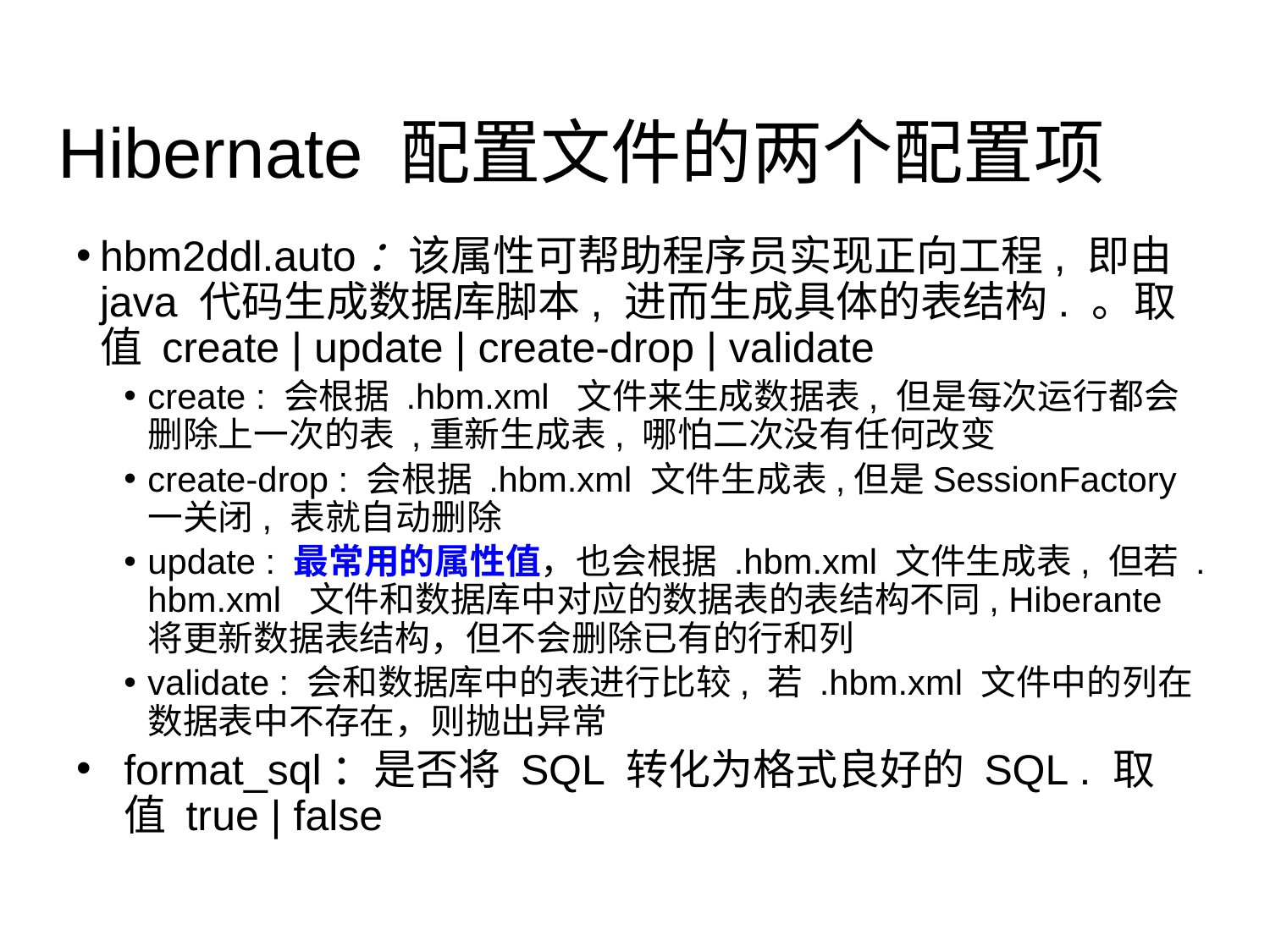

# Hibernate 配置文件的两个配置项
hbm2ddl.auto：该属性可帮助程序员实现正向工程, 即由 java 代码生成数据库脚本, 进而生成具体的表结构. 。取值 create | update | create-drop | validate
create : 会根据 .hbm.xml  文件来生成数据表, 但是每次运行都会删除上一次的表 ,重新生成表, 哪怕二次没有任何改变
create-drop : 会根据 .hbm.xml 文件生成表,但是SessionFactory一关闭, 表就自动删除
update : 最常用的属性值，也会根据 .hbm.xml 文件生成表, 但若 .hbm.xml  文件和数据库中对应的数据表的表结构不同, Hiberante  将更新数据表结构，但不会删除已有的行和列
validate : 会和数据库中的表进行比较, 若 .hbm.xml 文件中的列在数据表中不存在，则抛出异常
format_sql：是否将 SQL 转化为格式良好的 SQL . 取值 true | false